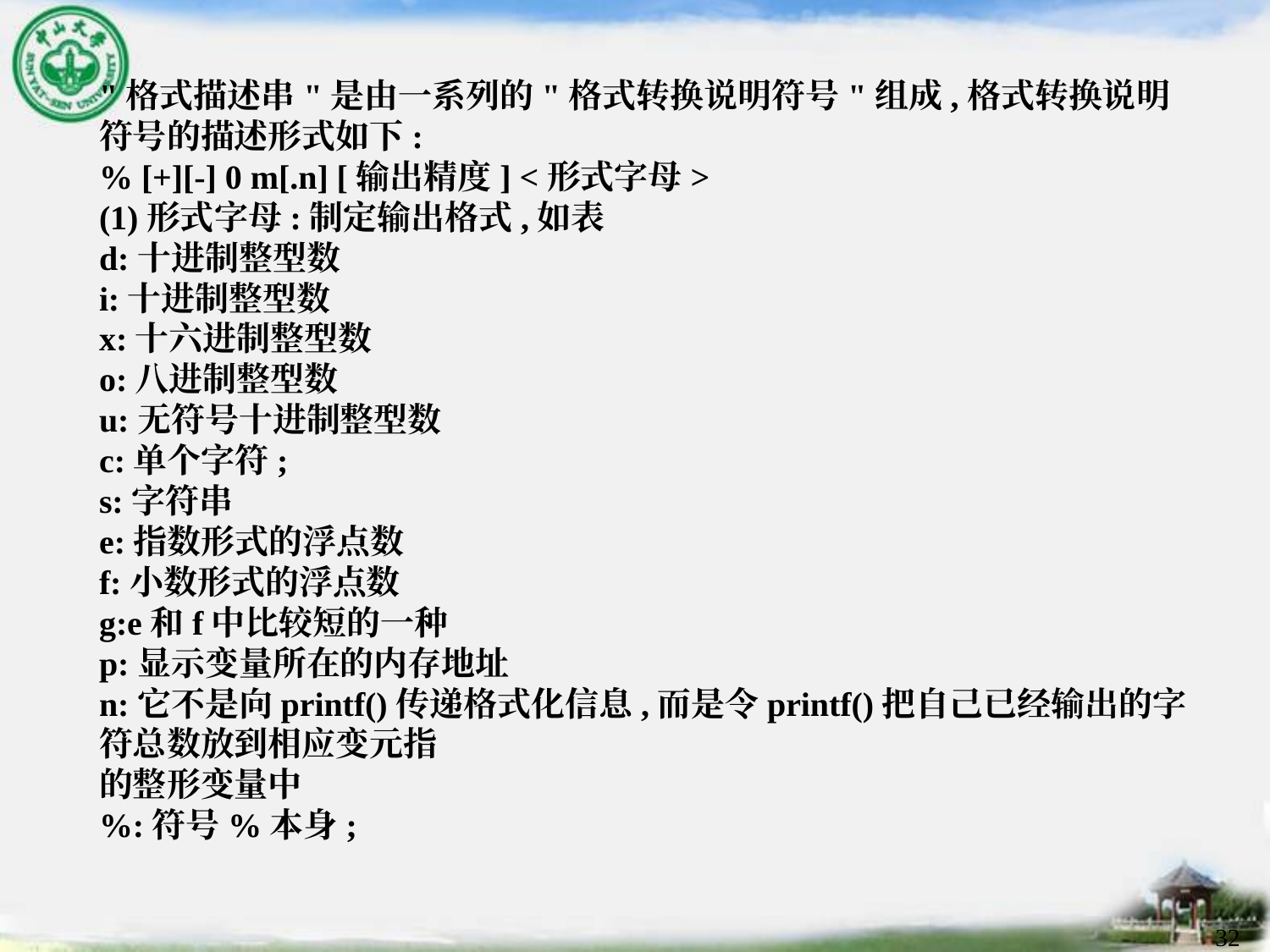

"格式描述串"是由一系列的"格式转换说明符号"组成,格式转换说明符号的描述形式如下:
% [+][-] 0 m[.n] [输出精度] <形式字母>
(1)形式字母:制定输出格式,如表
d:十进制整型数
i:十进制整型数
x:十六进制整型数
o:八进制整型数
u:无符号十进制整型数
c:单个字符;
s:字符串
e:指数形式的浮点数
f:小数形式的浮点数
g:e和f中比较短的一种
p:显示变量所在的内存地址
n:它不是向printf()传递格式化信息,而是令printf()把自己已经输出的字符总数放到相应变元指
的整形变量中
%:符号%本身;
32